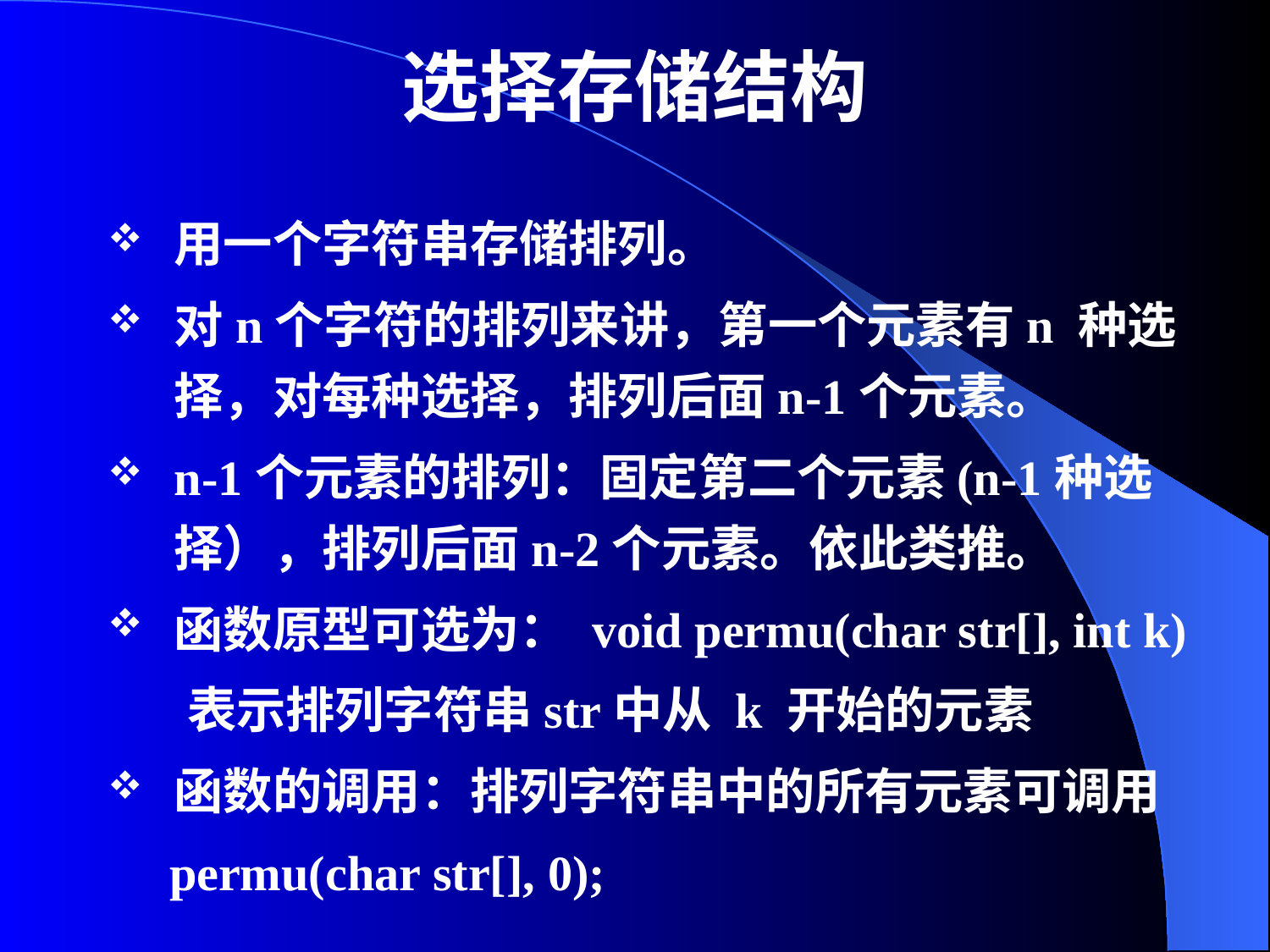

# 选择存储结构
用一个字符串存储排列。
对n个字符的排列来讲，第一个元素有n 种选择，对每种选择，排列后面n-1个元素。
n-1个元素的排列：固定第二个元素(n-1种选择），排列后面n-2个元素。依此类推。
函数原型可选为： void permu(char str[], int k)
      表示排列字符串str中从 k 开始的元素
函数的调用：排列字符串中的所有元素可调用
     permu(char str[], 0);